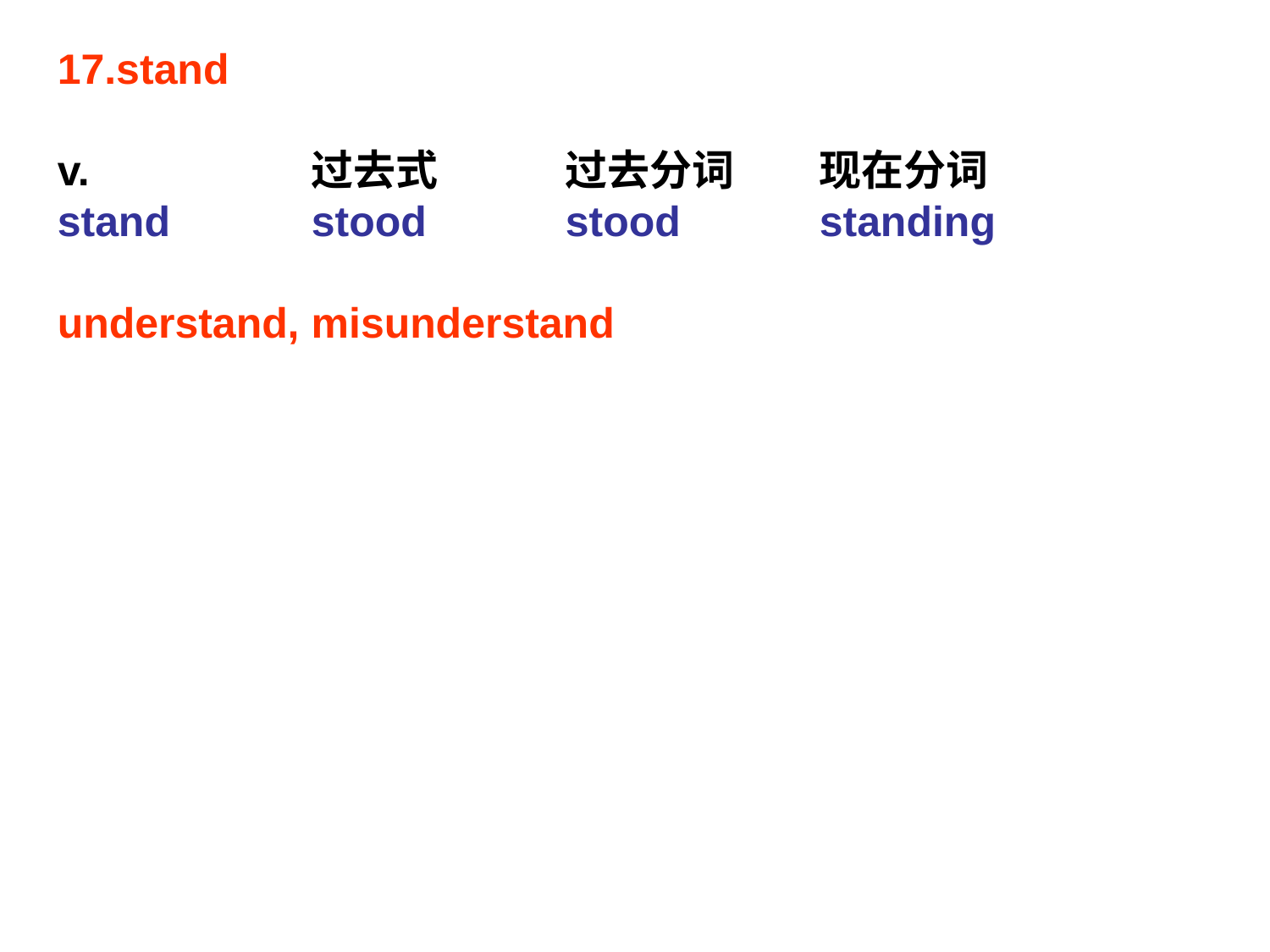

17.stand

v.		过去式	过去分词	现在分词
stand		stood		stood		standing

understand, misunderstand